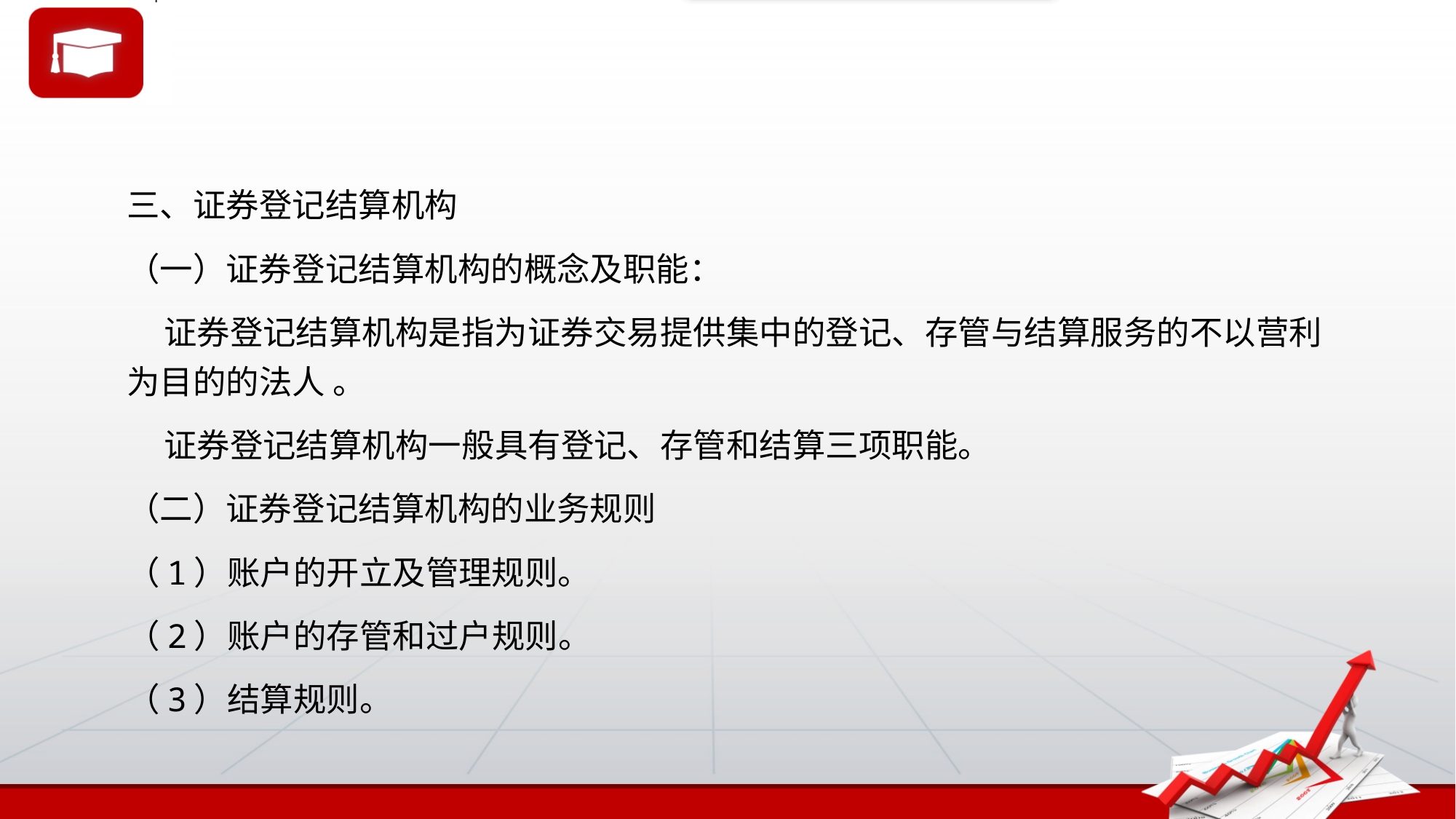

三、证券登记结算机构
（一）证券登记结算机构的概念及职能：
    证券登记结算机构是指为证券交易提供集中的登记、存管与结算服务的不以营利为目的的法人 。
    证券登记结算机构一般具有登记、存管和结算三项职能。
（二）证券登记结算机构的业务规则
（1）账户的开立及管理规则。
（2）账户的存管和过户规则。
（3）结算规则。